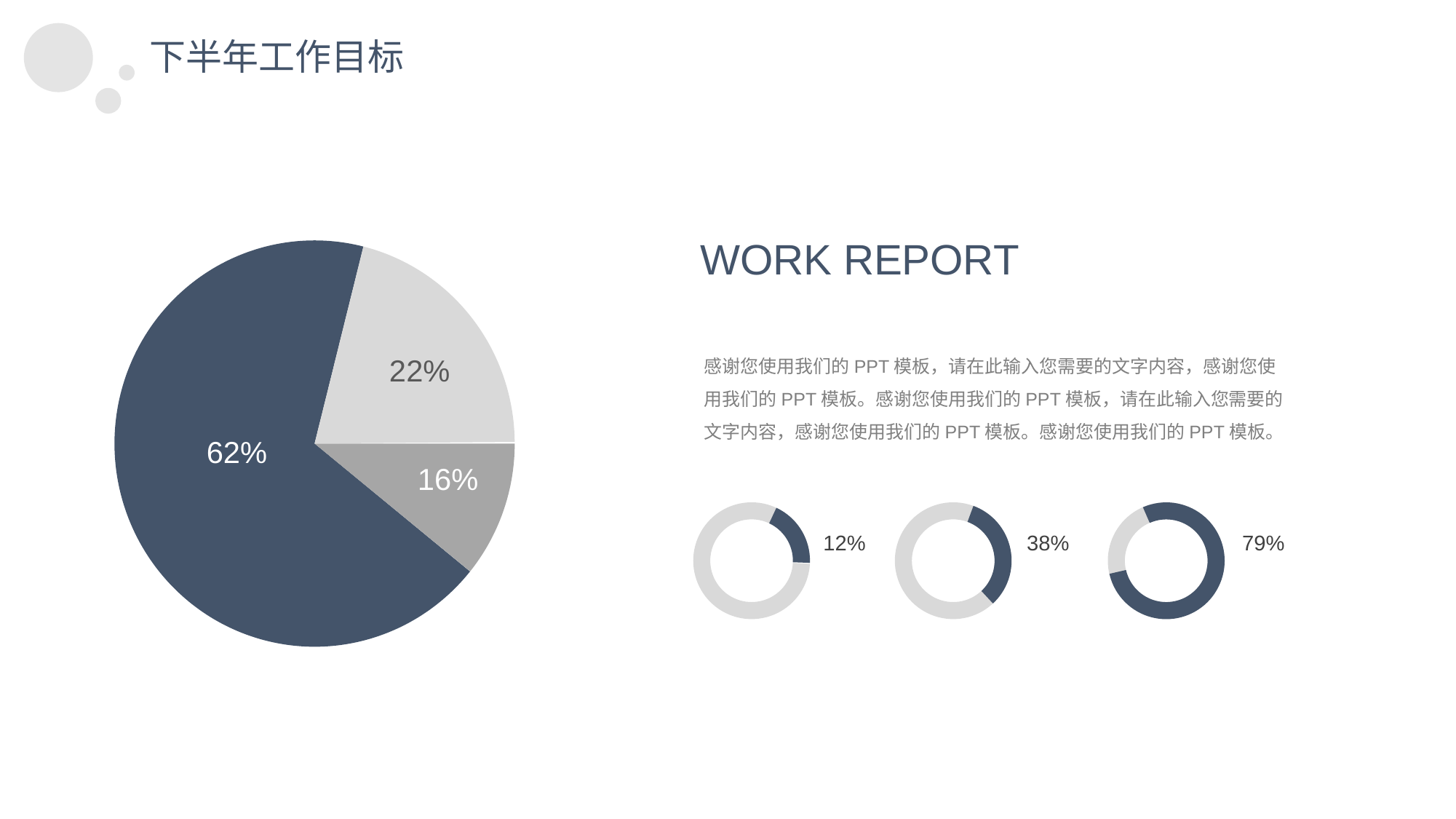

下半年工作目标
WORK REPORT

感谢您使用我们的PPT模板，请在此输入您需要的文字内容，感谢您使用我们的PPT模板。感谢您使用我们的PPT模板，请在此输入您需要的文字内容，感谢您使用我们的PPT模板。感谢您使用我们的PPT模板。
22%
62%
16%

79%
38%
12%